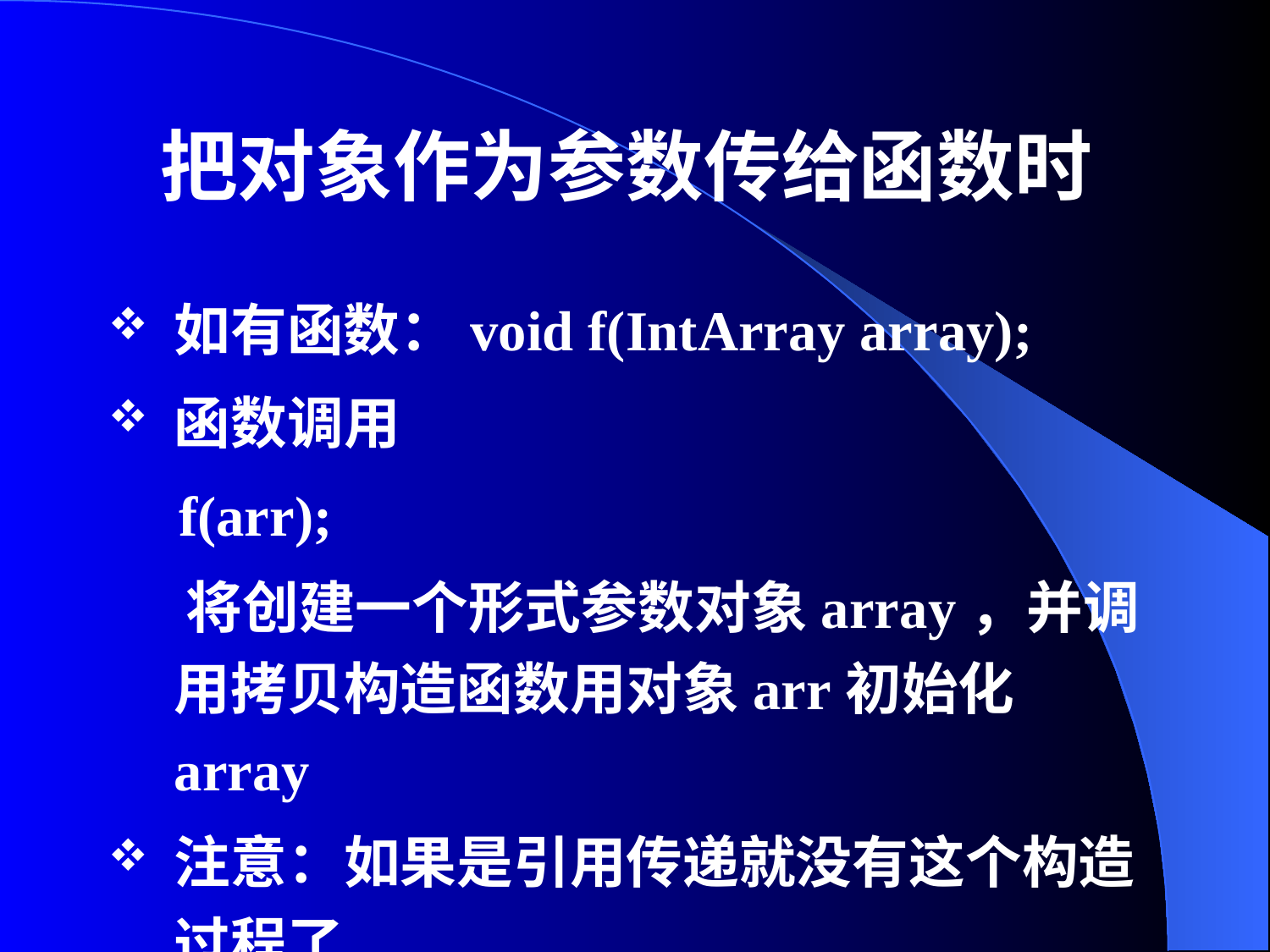

# 把对象作为参数传给函数时
如有函数：void f(IntArray array);
函数调用
     f(arr);
     将创建一个形式参数对象array，并调用拷贝构造函数用对象arr初始化array
注意：如果是引用传递就没有这个构造过程了